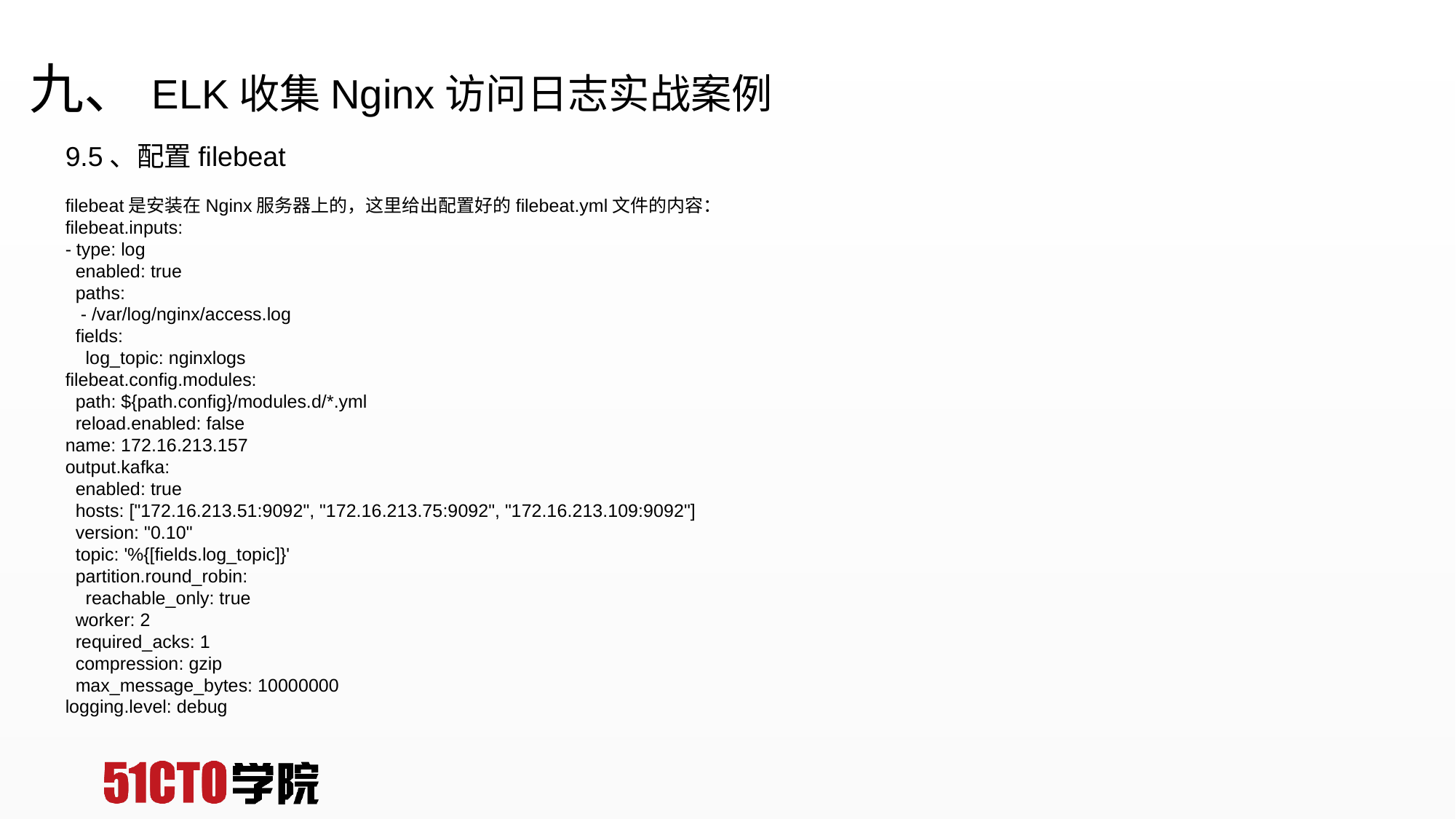

# 九、ELK收集Nginx访问日志实战案例
9.5、配置filebeat

filebeat是安装在Nginx服务器上的，这里给出配置好的filebeat.yml文件的内容：
filebeat.inputs:
- type: log
  enabled: true
  paths:
   - /var/log/nginx/access.log
  fields:
    log_topic: nginxlogs
filebeat.config.modules:
  path: ${path.config}/modules.d/*.yml
  reload.enabled: false
name: 172.16.213.157
output.kafka:
  enabled: true
  hosts: ["172.16.213.51:9092", "172.16.213.75:9092", "172.16.213.109:9092"]
  version: "0.10"
  topic: '%{[fields.log_topic]}'
  partition.round_robin:
    reachable_only: true
  worker: 2
  required_acks: 1
  compression: gzip
  max_message_bytes: 10000000
logging.level: debug